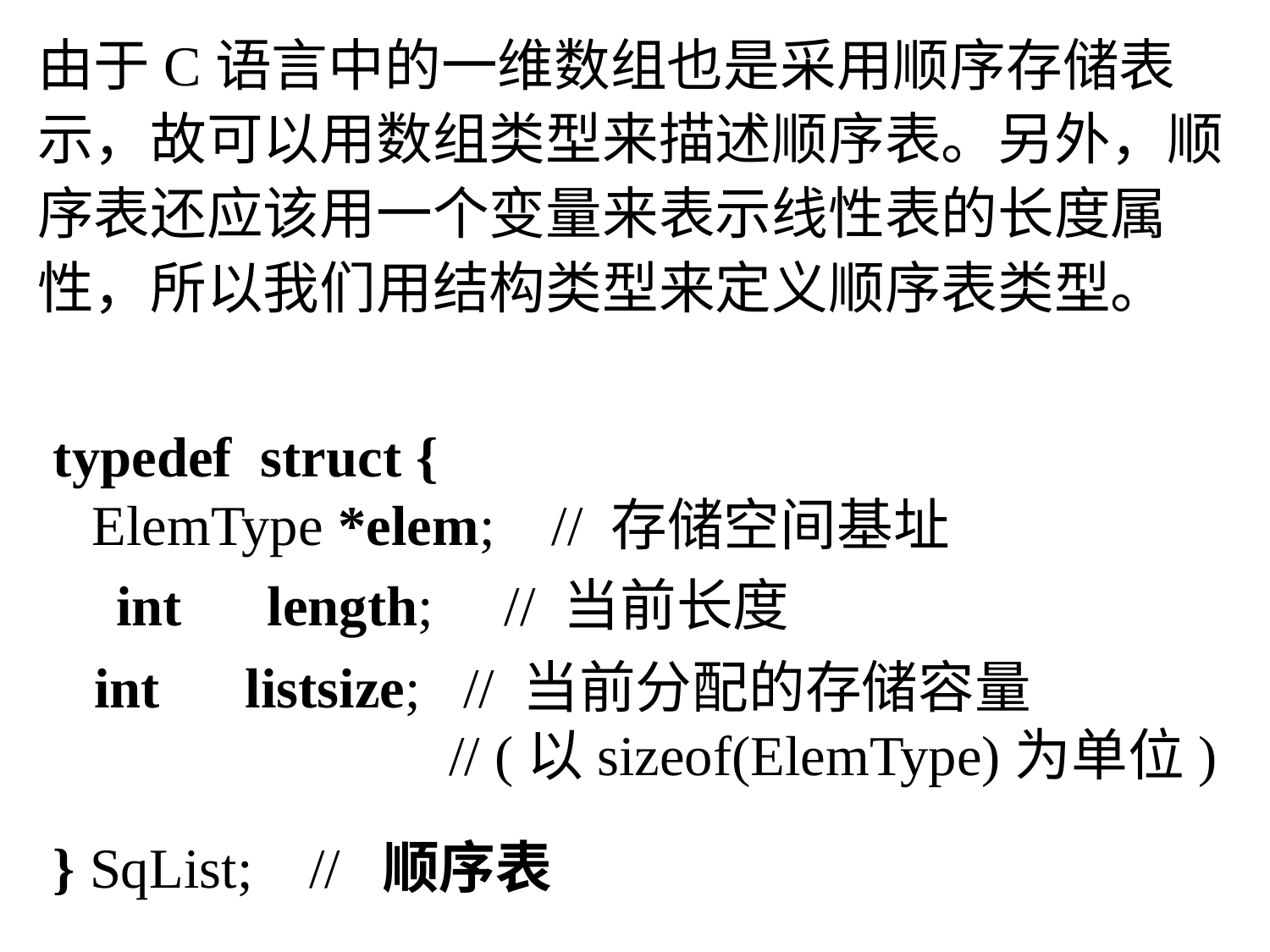

由于C语言中的一维数组也是采用顺序存储表示，故可以用数组类型来描述顺序表。另外，顺序表还应该用一个变量来表示线性表的长度属性，所以我们用结构类型来定义顺序表类型。
typedef  struct {

} SqList;    //  顺序表
ElemType *elem;    // 存储空间基址
int      length;     // 当前长度
int      listsize;   // 当前分配的存储容量
                         // (以sizeof(ElemType)为单位)